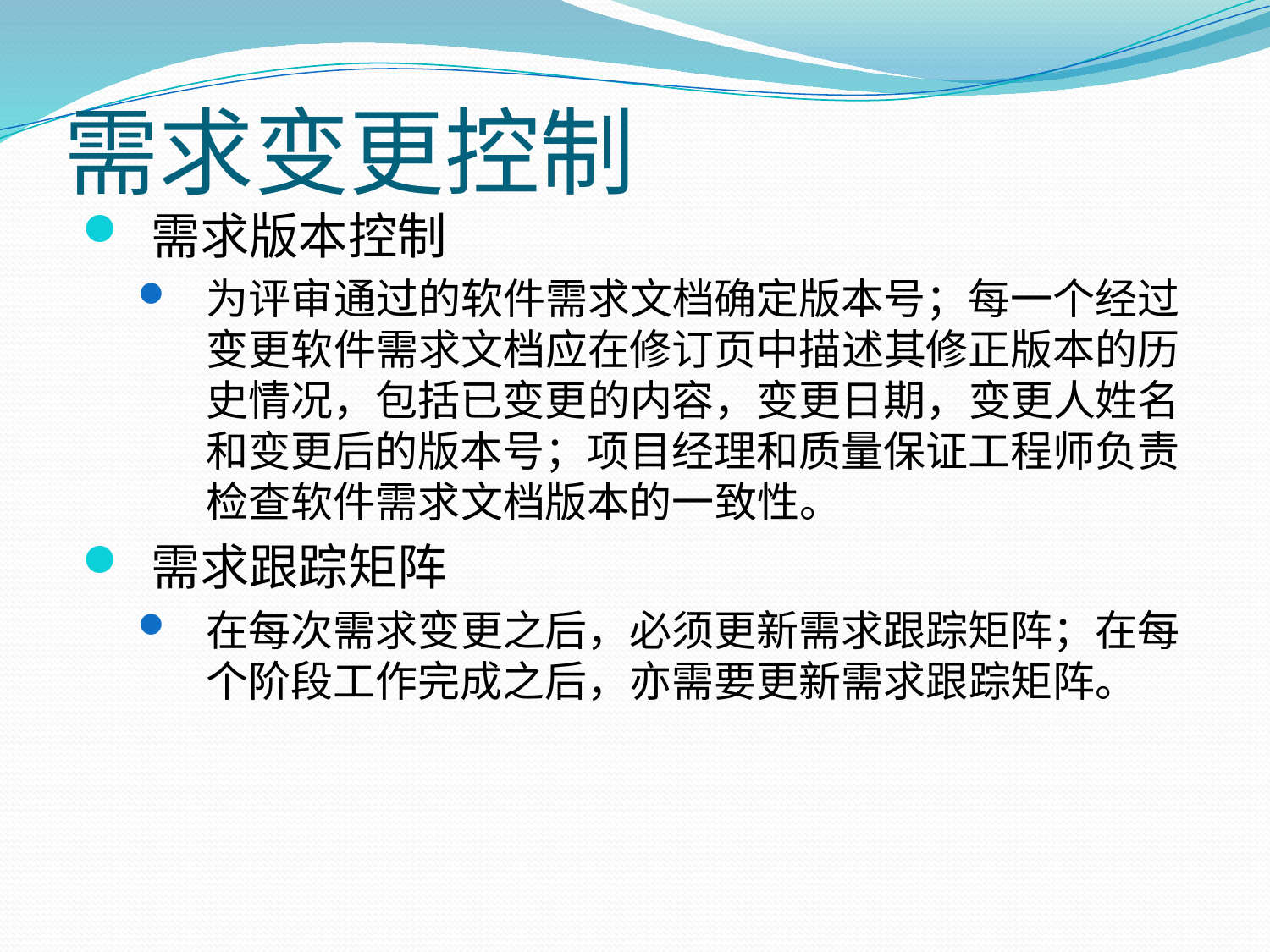

需求变更控制
需求版本控制
为评审通过的软件需求文档确定版本号；每一个经过变更软件需求文档应在修订页中描述其修正版本的历史情况，包括已变更的内容，变更日期，变更人姓名和变更后的版本号；项目经理和质量保证工程师负责检查软件需求文档版本的一致性。
需求跟踪矩阵
在每次需求变更之后，必须更新需求跟踪矩阵；在每个阶段工作完成之后，亦需要更新需求跟踪矩阵。